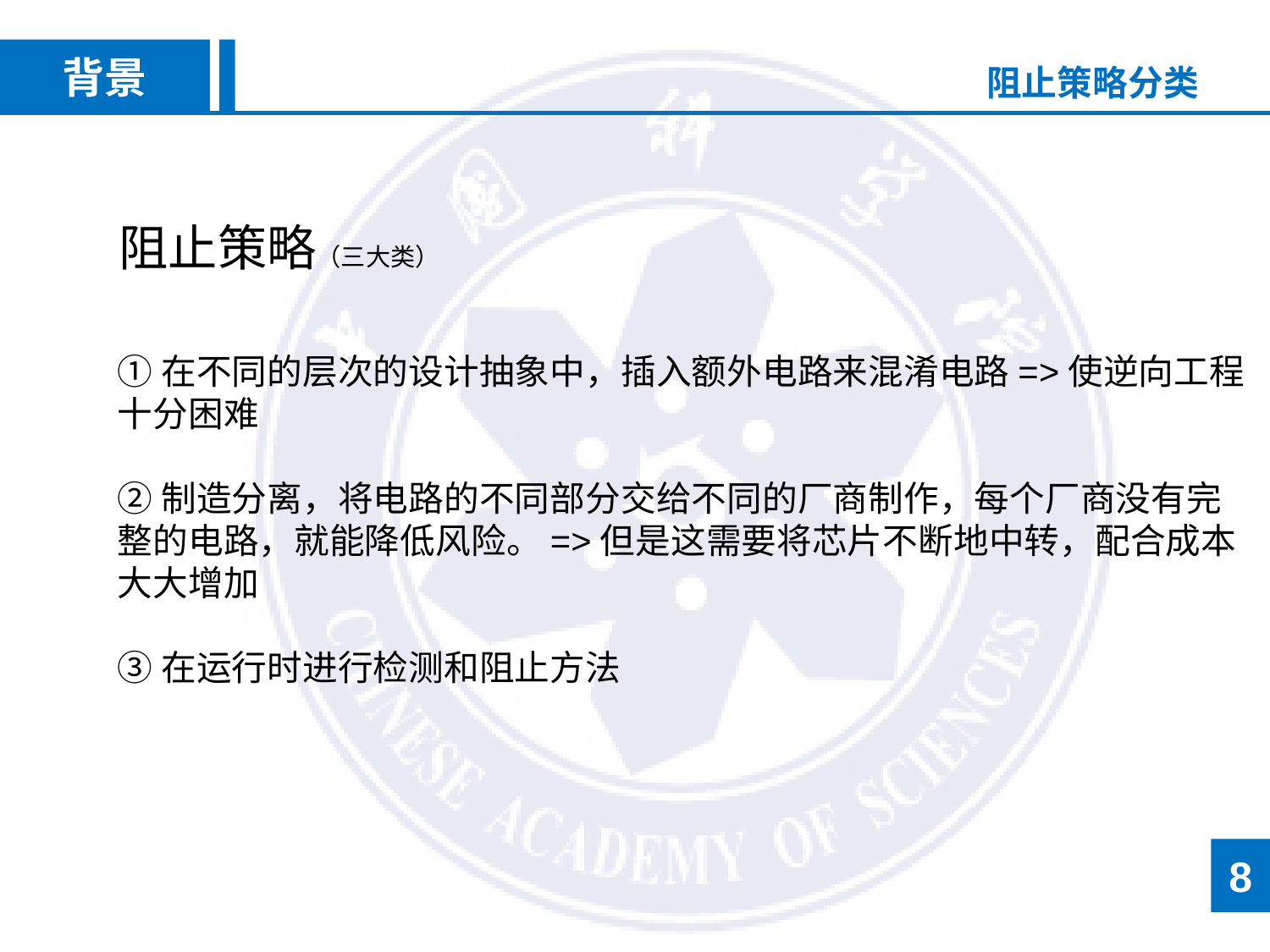

背景

阻止策略分类
阻止策略（三大类）
①在不同的层次的设计抽象中，插入额外电路来混淆电路=>使逆向工程十分困难

②制造分离，将电路的不同部分交给不同的厂商制作，每个厂商没有完整的电路，就能降低风险。=>但是这需要将芯片不断地中转，配合成本大大增加

③在运行时进行检测和阻止方法
8